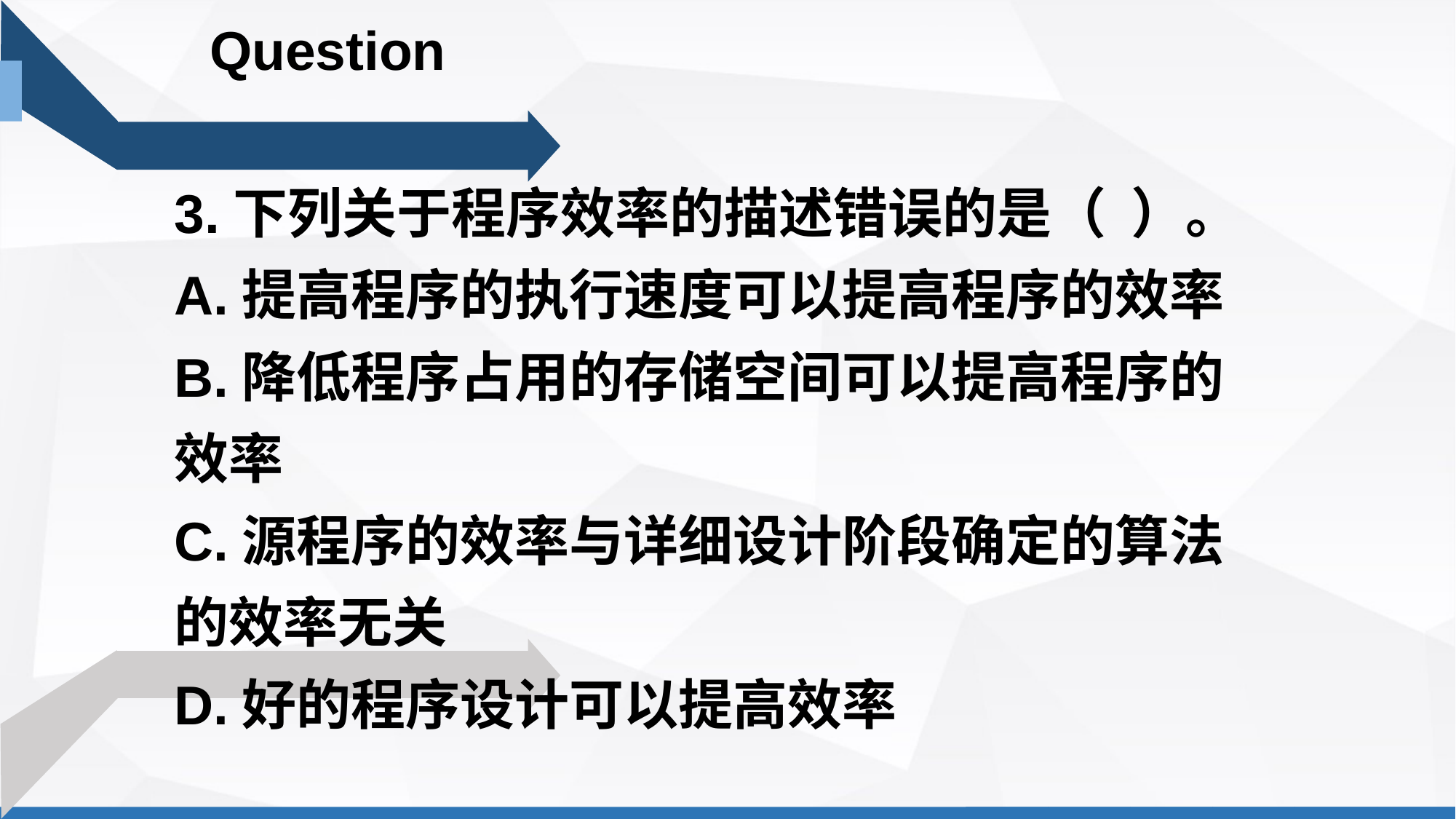

Question

3.下列关于程序效率的描述错误的是（  ）。
A.提高程序的执行速度可以提高程序的效率
B.降低程序占用的存储空间可以提高程序的效率
C.源程序的效率与详细设计阶段确定的算法的效率无关
D.好的程序设计可以提高效率